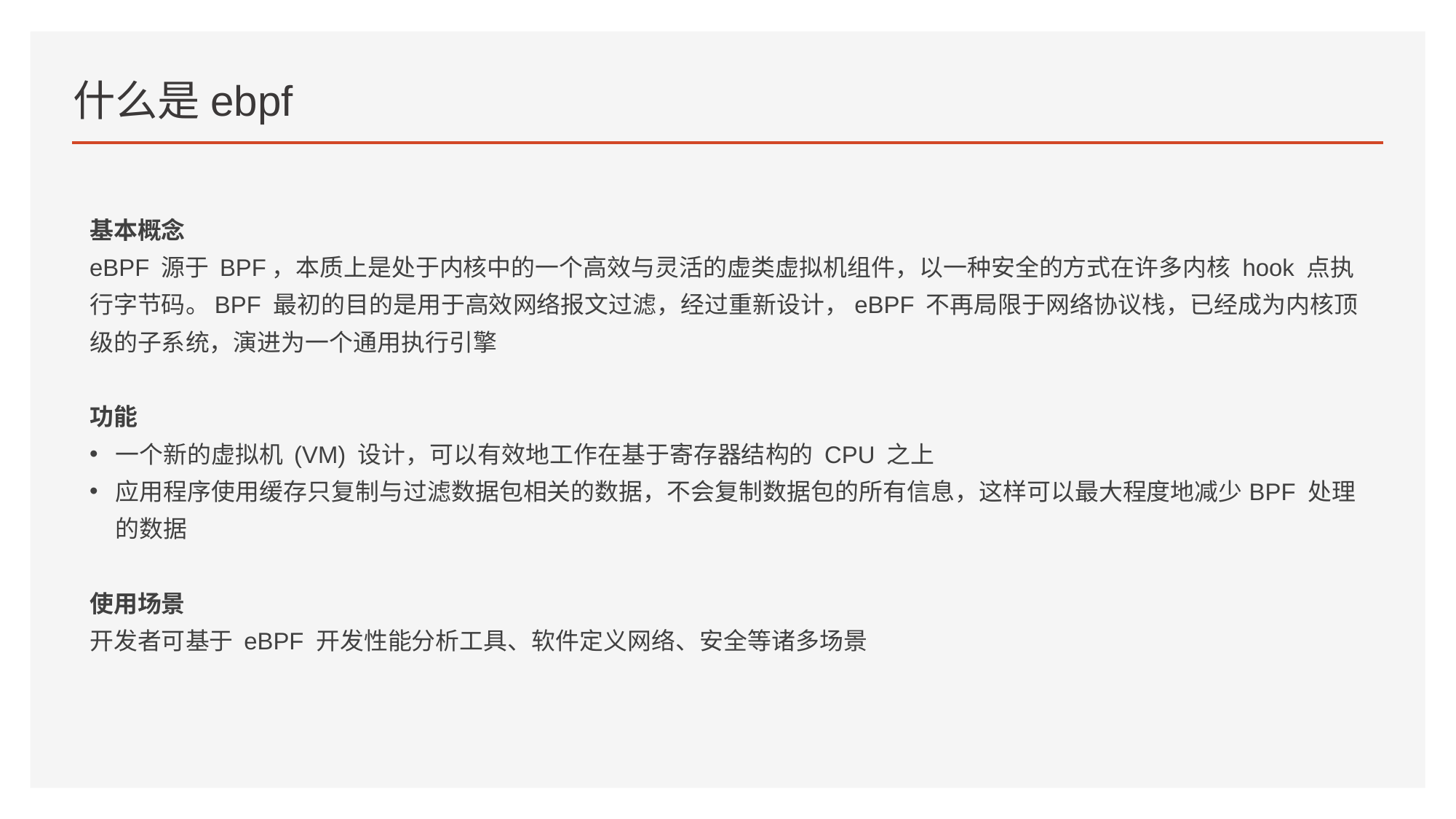

# 什么是ebpf
基本概念
eBPF 源于 BPF，本质上是处于内核中的一个高效与灵活的虚类虚拟机组件，以一种安全的方式在许多内核 hook 点执行字节码。BPF 最初的目的是用于高效网络报文过滤，经过重新设计，eBPF 不再局限于网络协议栈，已经成为内核顶级的子系统，演进为一个通用执行引擎

功能
一个新的虚拟机 (VM) 设计，可以有效地工作在基于寄存器结构的 CPU 之上
应用程序使用缓存只复制与过滤数据包相关的数据，不会复制数据包的所有信息，这样可以最大程度地减少BPF 处理的数据

使用场景
开发者可基于 eBPF 开发性能分析工具、软件定义网络、安全等诸多场景